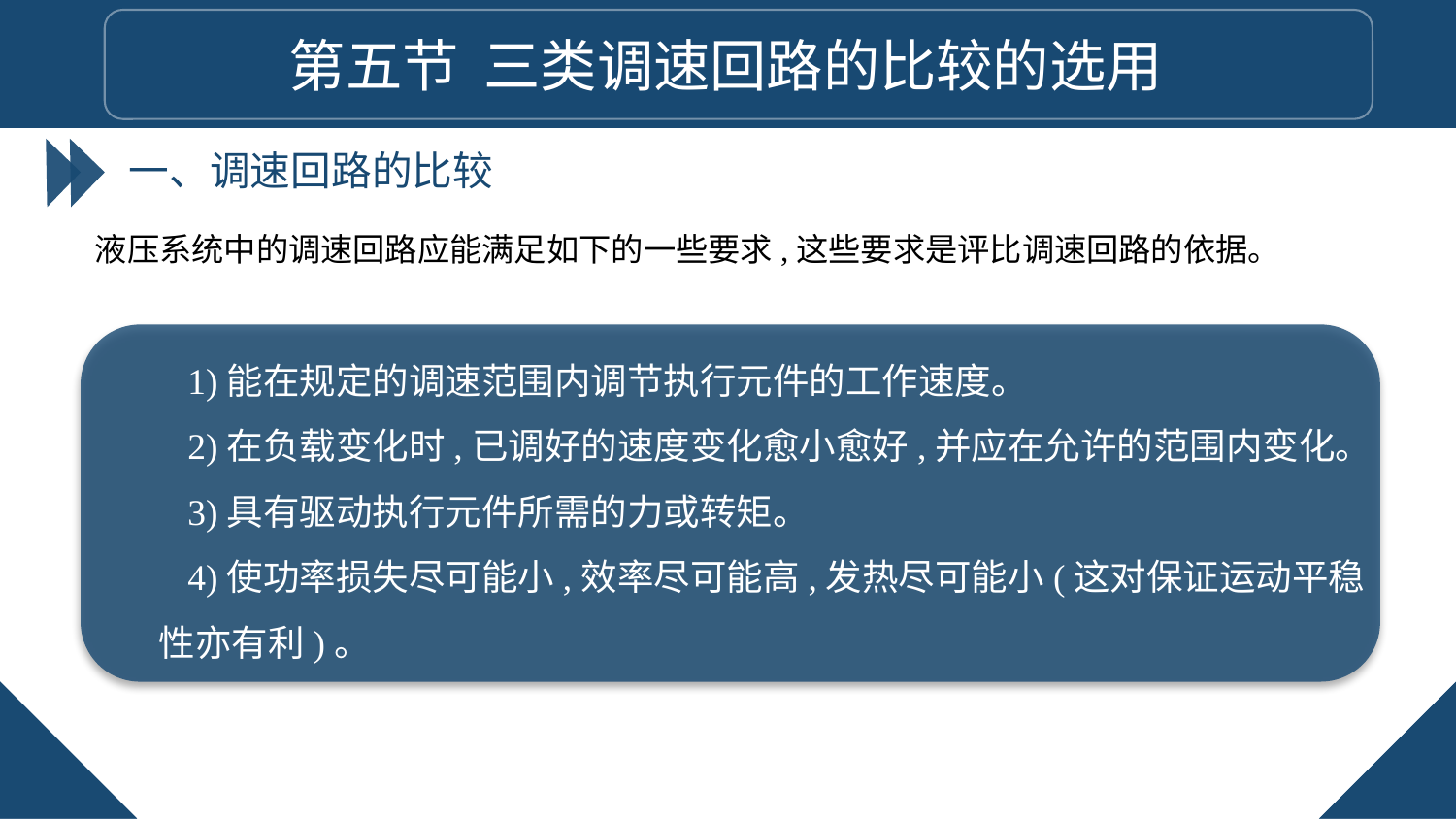

第五节  三类调速回路的比较的选用
一、调速回路的比较

液压系统中的调速回路应能满足如下的一些要求,这些要求是评比调速回路的依据。

1)能在规定的调速范围内调节执行元件的工作速度。
2)在负载变化时,已调好的速度变化愈小愈好,并应在允许的范围内变化。
3)具有驱动执行元件所需的力或转矩。
4)使功率损失尽可能小,效率尽可能高,发热尽可能小(这对保证运动平稳性亦有利)。